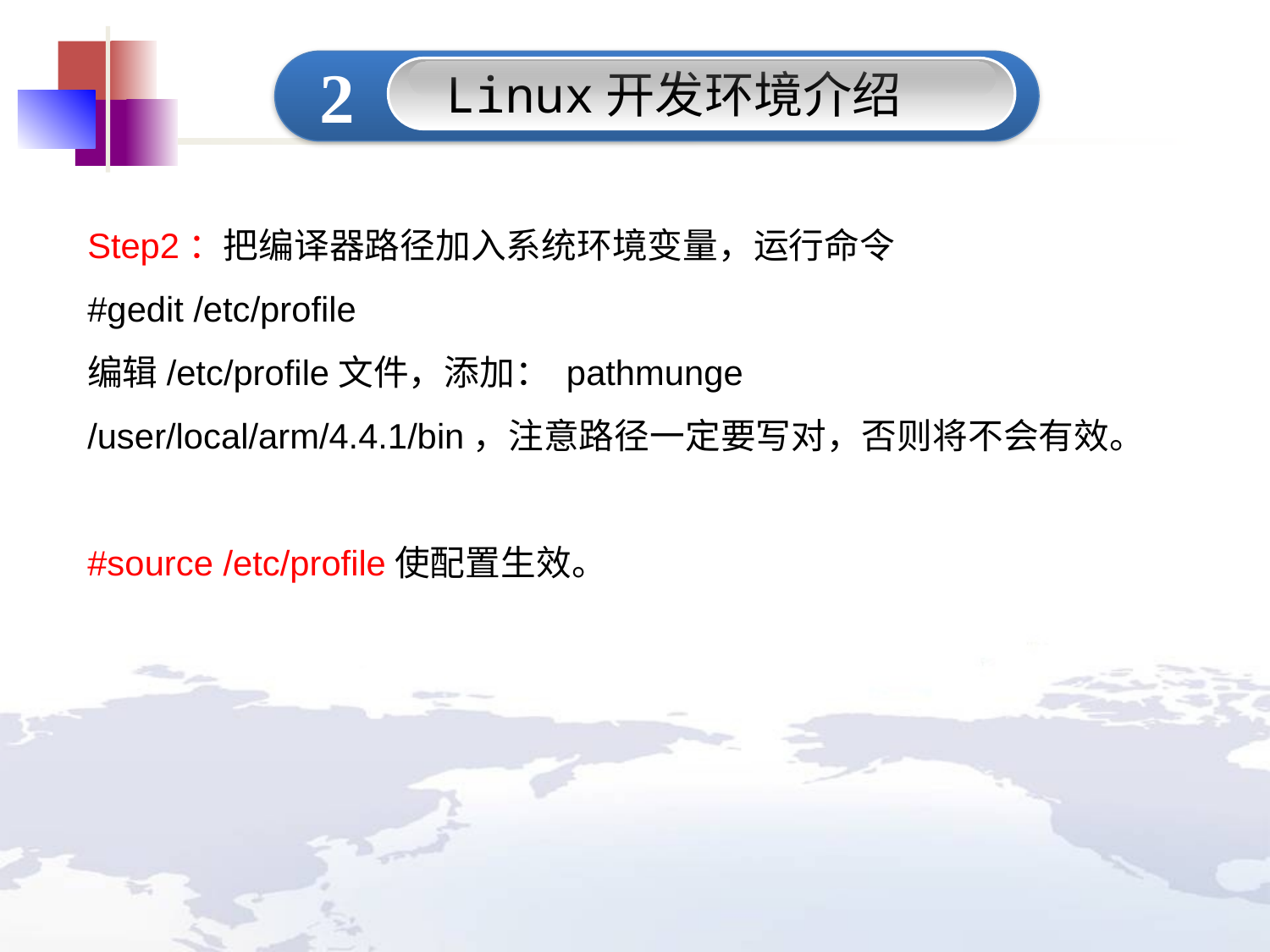

2

Linux开发环境介绍

Step2：把编译器路径加入系统环境变量，运行命令
#gedit /etc/profile
编辑/etc/profile文件，添加： pathmunge /user/local/arm/4.4.1/bin，注意路径一定要写对，否则将不会有效。

#source /etc/profile使配置生效。